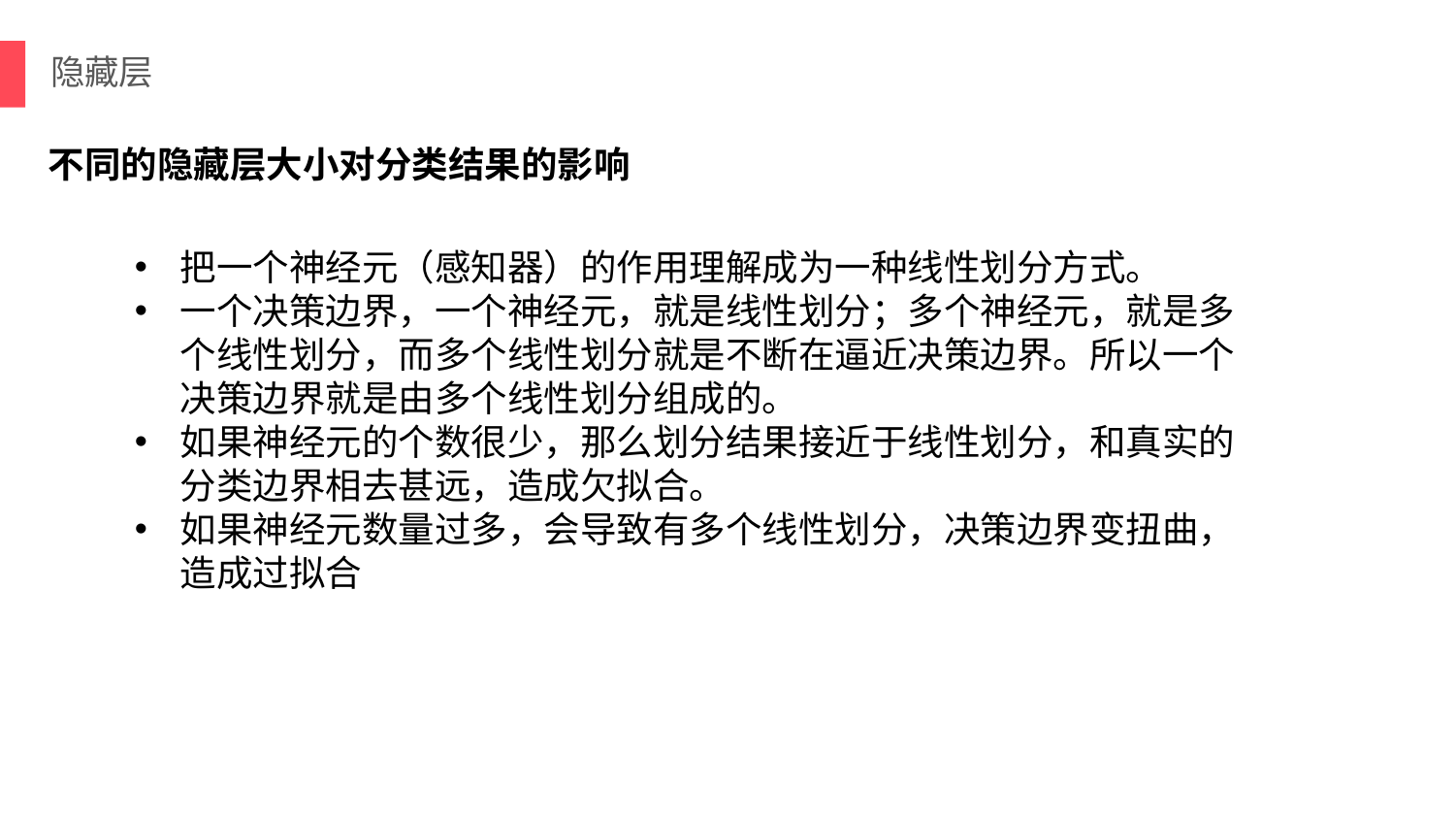

隐藏层
不同的隐藏层大小对分类结果的影响
把一个神经元（感知器）的作用理解成为一种线性划分方式。
一个决策边界，一个神经元，就是线性划分；多个神经元，就是多个线性划分，而多个线性划分就是不断在逼近决策边界。所以一个决策边界就是由多个线性划分组成的。
如果神经元的个数很少，那么划分结果接近于线性划分，和真实的分类边界相去甚远，造成欠拟合。
如果神经元数量过多，会导致有多个线性划分，决策边界变扭曲，造成过拟合